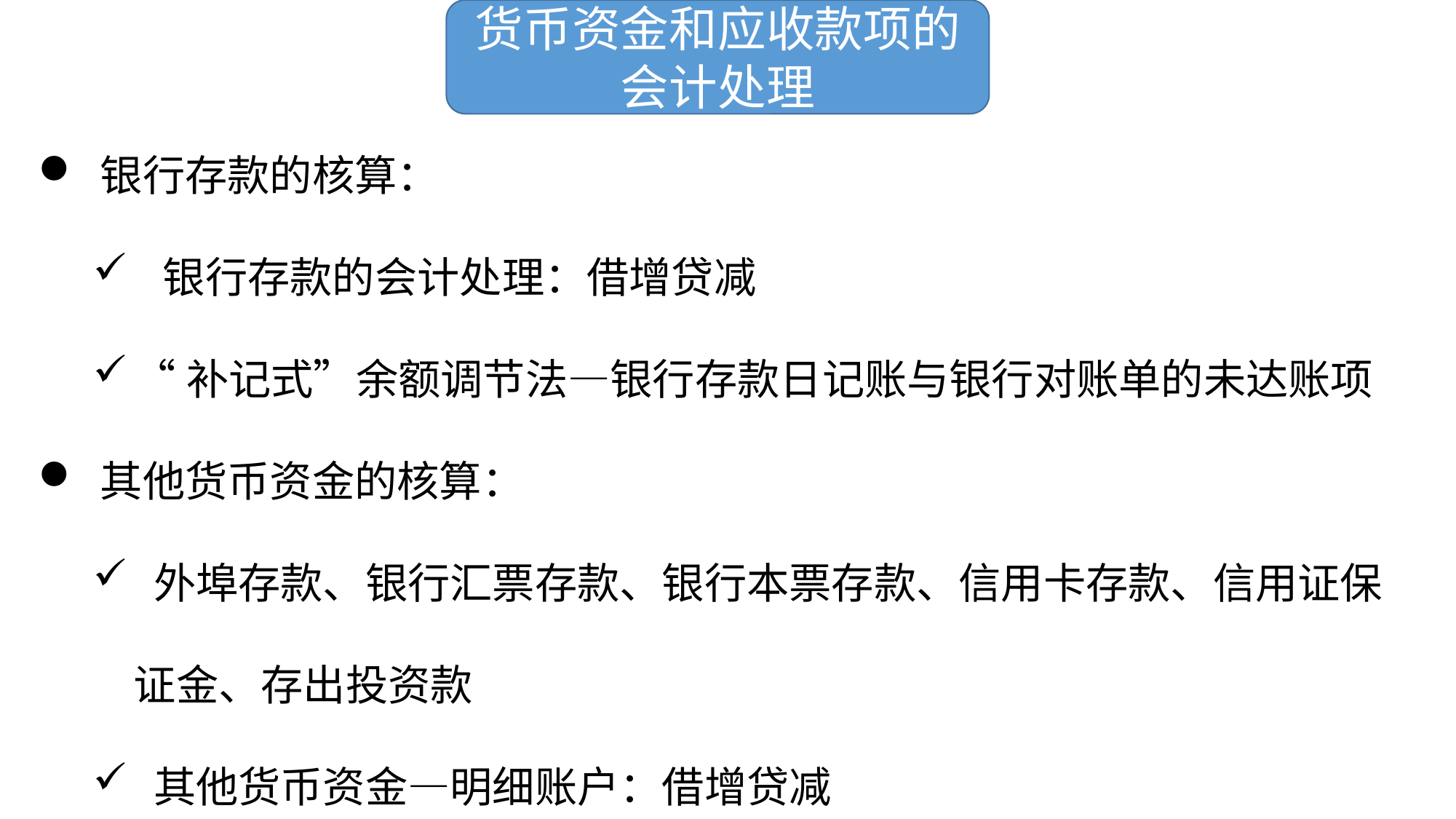

货币资金和应收款项的会计处理
 银行存款的核算：
  银行存款的会计处理：借增贷减
“补记式”余额调节法—银行存款日记账与银行对账单的未达账项
 其他货币资金的核算：
 外埠存款、银行汇票存款、银行本票存款、信用卡存款、信用证保证金、存出投资款
 其他货币资金—明细账户：借增贷减